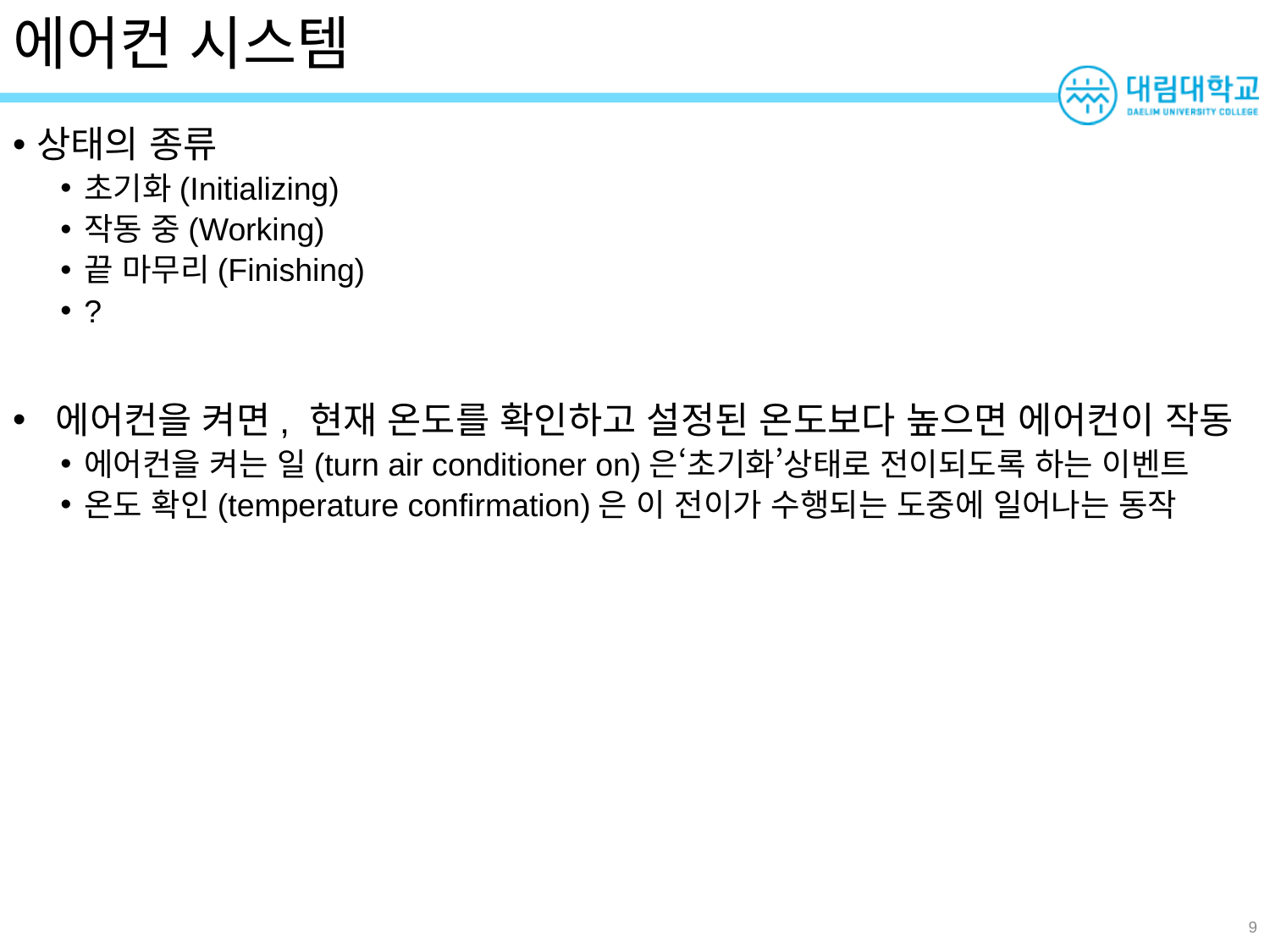

# 에어컨 시스템
상태의 종류
초기화(Initializing)
작동 중(Working)
끝 마무리(Finishing)
?

 에어컨을 켜면, 현재 온도를 확인하고 설정된 온도보다 높으면 에어컨이 작동
에어컨을 켜는 일(turn air conditioner on)은‘초기화’상태로 전이되도록 하는 이벤트
온도 확인(temperature confirmation)은 이 전이가 수행되는 도중에 일어나는 동작

9